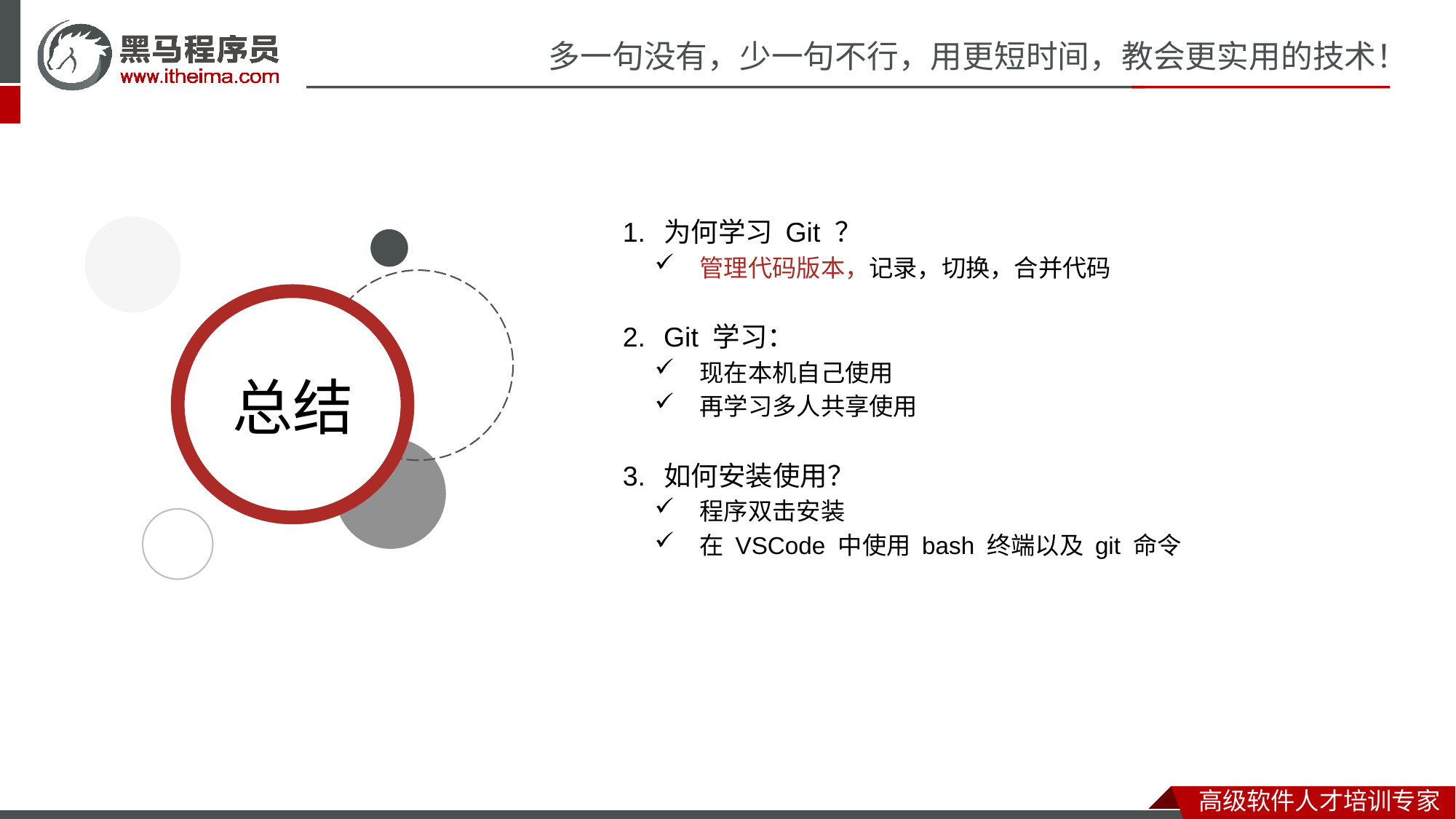

为何学习 Git ？
 管理代码版本，记录，切换，合并代码
Git 学习：
 现在本机自己使用
 再学习多人共享使用
如何安装使用？
 程序双击安装
 在 VSCode 中使用 bash 终端以及 git 命令